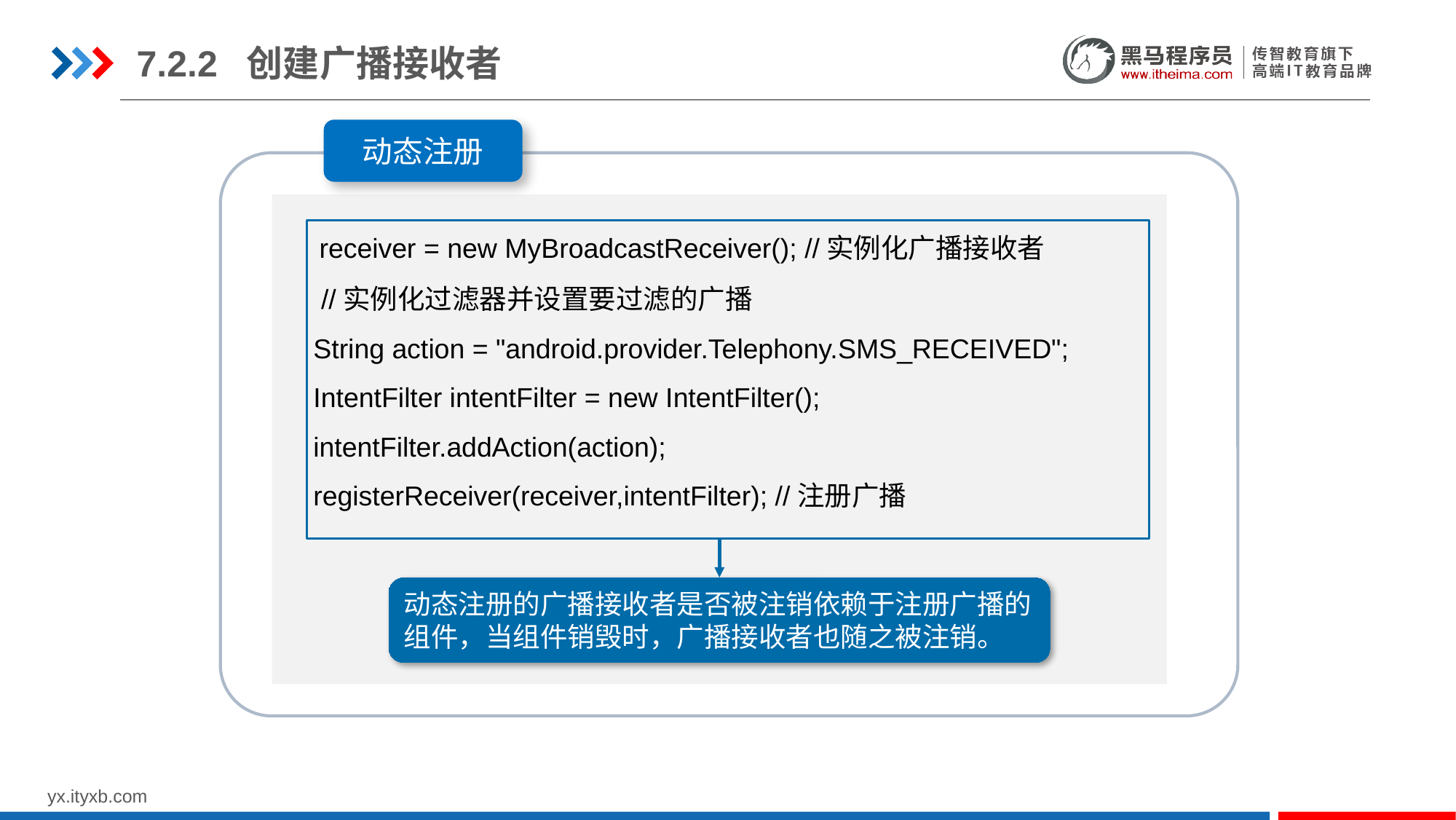

7.2.2  创建广播接收者
动态注册

    receiver = new MyBroadcastReceiver(); //实例化广播接收者
     //实例化过滤器并设置要过滤的广播
    String action = "android.provider.Telephony.SMS_RECEIVED";
    IntentFilter intentFilter = new IntentFilter();
    intentFilter.addAction(action);
    registerReceiver(receiver,intentFilter); //注册广播

动态注册的广播接收者是否被注销依赖于注册广播的组件，当组件销毁时，广播接收者也随之被注销。